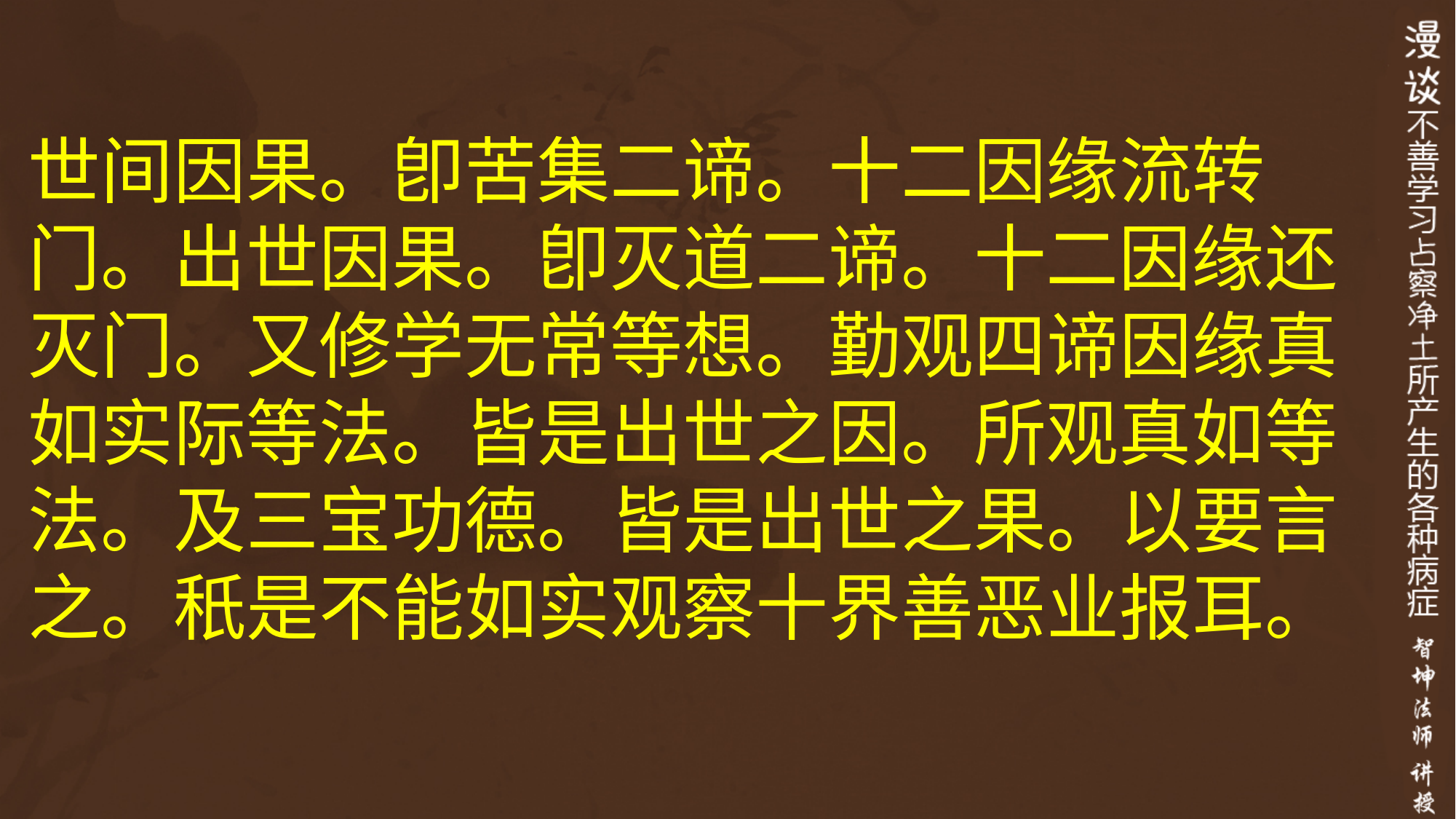

世间因果。卽苦集二谛。十二因缘流转门。出世因果。卽灭道二谛。十二因缘还灭门。又修学无常等想。勤观四谛因缘真如实际等法。皆是出世之因。所观真如等法。及三宝功德。皆是出世之果。以要言之。秖是不能如实观察十界善恶业报耳。